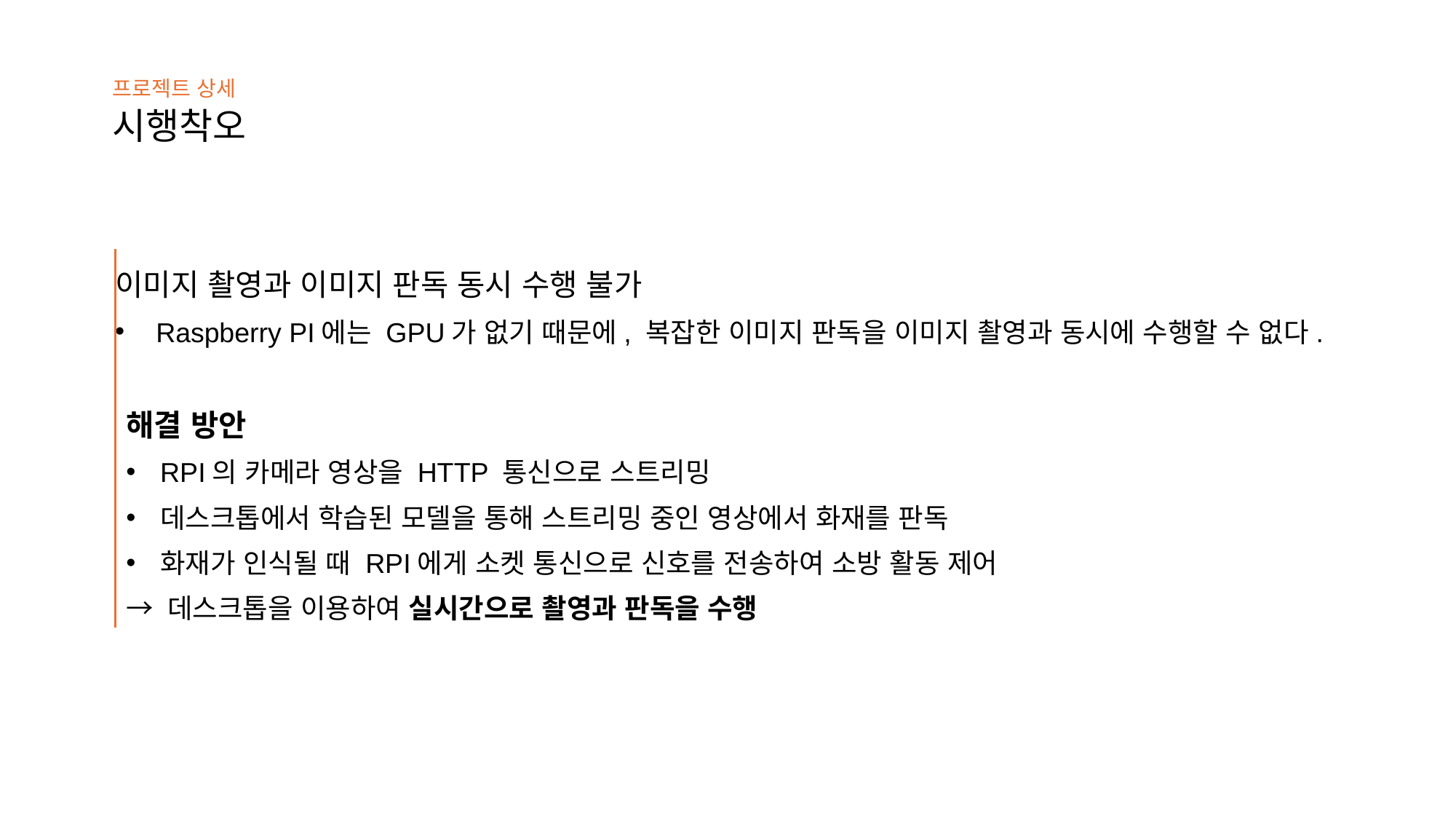

프로젝트 상세
시행착오
이미지 촬영과 이미지 판독 동시 수행 불가
Raspberry PI에는 GPU가 없기 때문에, 복잡한 이미지 판독을 이미지 촬영과 동시에 수행할 수 없다.
해결 방안
RPI의 카메라 영상을 HTTP 통신으로 스트리밍
데스크톱에서 학습된 모델을 통해 스트리밍 중인 영상에서 화재를 판독
화재가 인식될 때 RPI에게 소켓 통신으로 신호를 전송하여 소방 활동 제어
→ 데스크톱을 이용하여 실시간으로 촬영과 판독을 수행